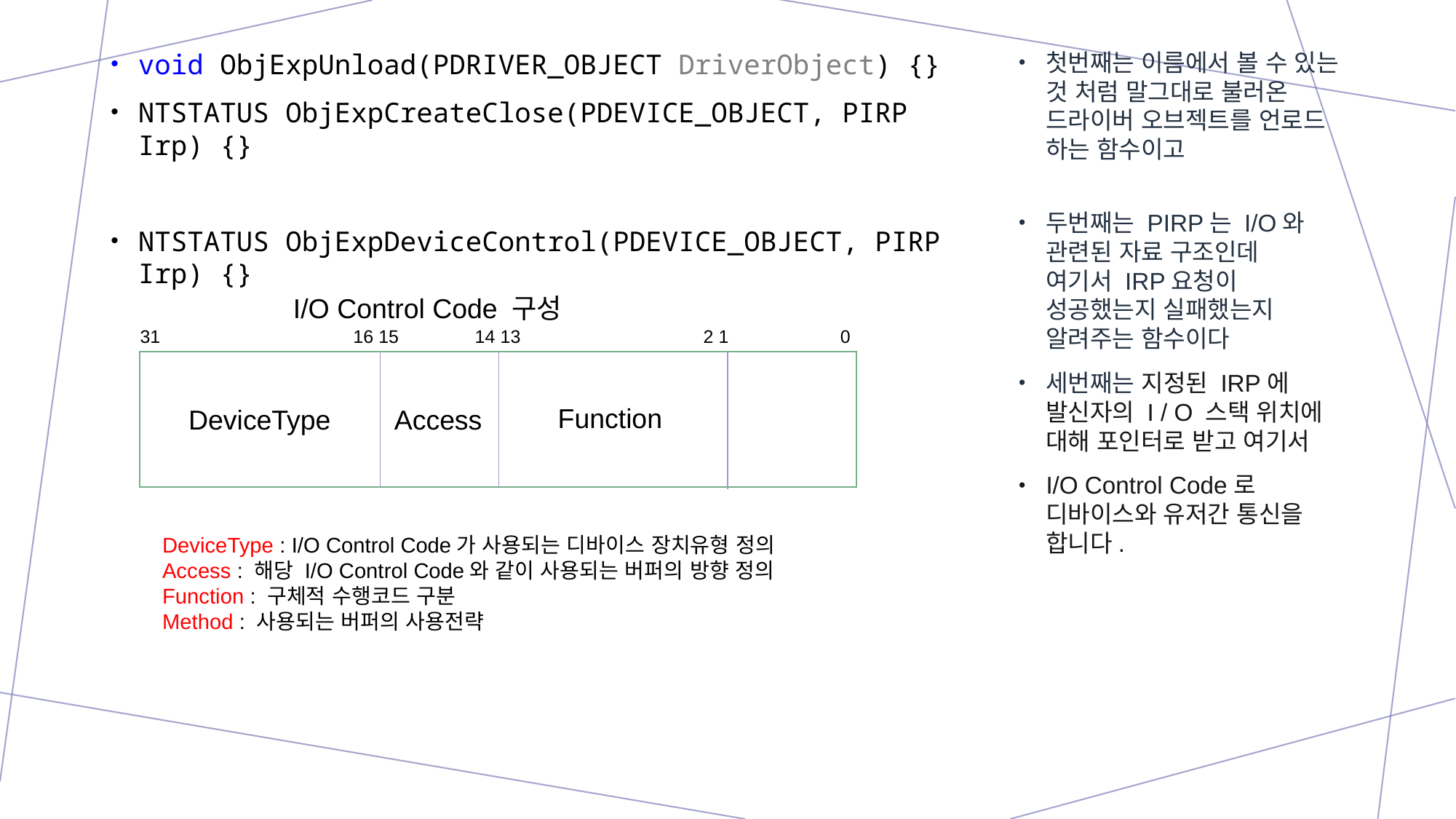

void ObjExpUnload(PDRIVER_OBJECT DriverObject) {}
NTSTATUS ObjExpCreateClose(PDEVICE_OBJECT, PIRP Irp) {}

NTSTATUS ObjExpDeviceControl(PDEVICE_OBJECT, PIRP Irp) {}

첫번째는 이름에서 볼 수 있는 것 처럼 말그대로 불러온 드라이버 오브젝트를 언로드 하는 함수이고
두번째는 PIRP는 I/O와 관련된 자료 구조인데
여기서 IRP요청이 성공했는지 실패했는지 알려주는 함수이다
세번째는 지정된 IRP에 발신자의 I / O 스택 위치에 대해 포인터로 받고 여기서
I/O Control Code로 디바이스와 유저간 통신을 합니다.
I/O Control Code 구성
31                                      16 15               14 13                                    2 1                      0

Function
DeviceType
Access
DeviceType : I/O Control Code가 사용되는 디바이스 장치유형 정의
Access : 해당 I/O Control Code와 같이 사용되는 버퍼의 방향 정의
Function : 구체적 수행코드 구분
Method : 사용되는 버퍼의 사용전략